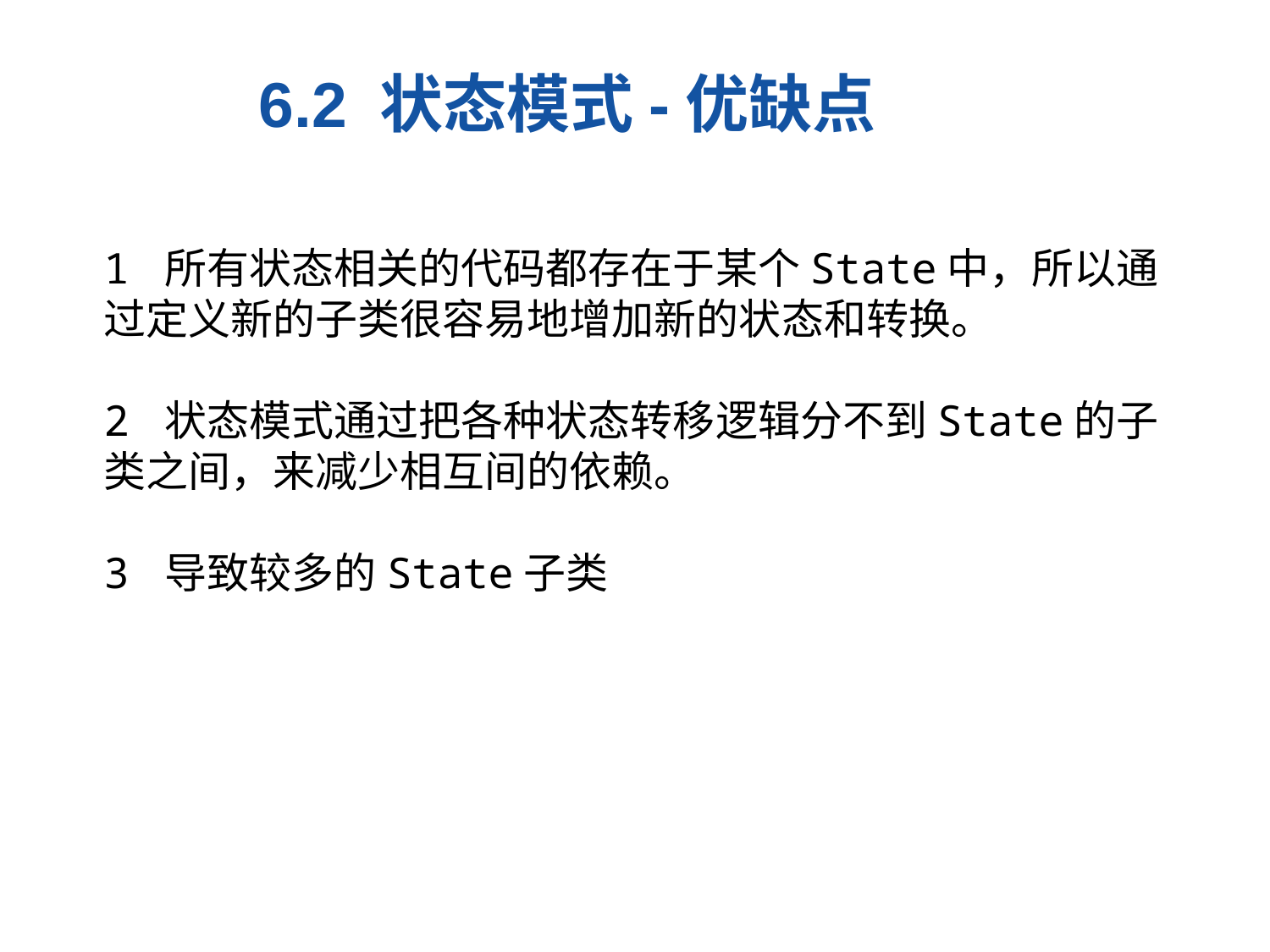

6.2 状态模式-优缺点
1 所有状态相关的代码都存在于某个State中，所以通过定义新的子类很容易地增加新的状态和转换。

2 状态模式通过把各种状态转移逻辑分不到State的子类之间，来减少相互间的依赖。

3 导致较多的State子类